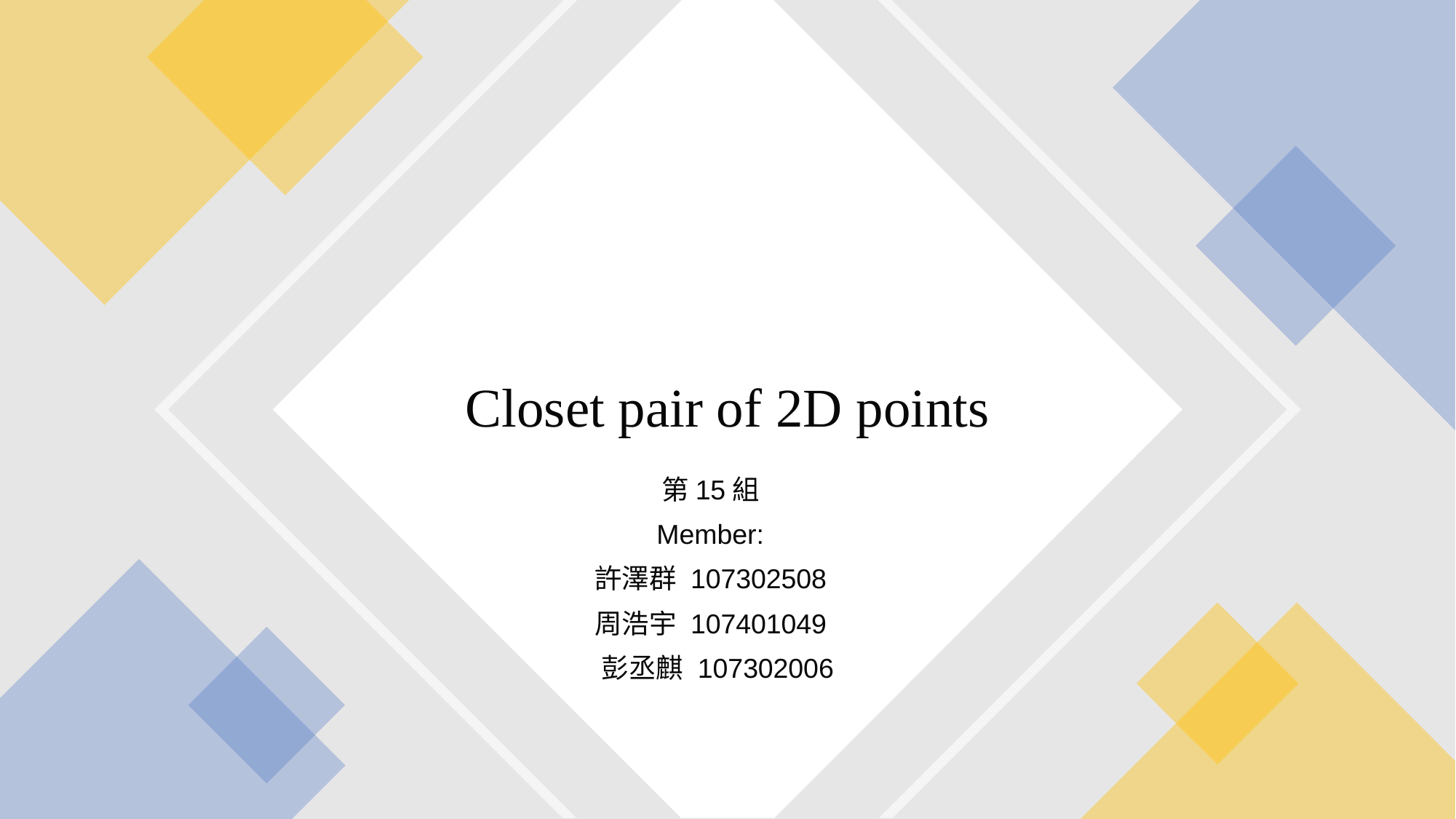

# Closet pair of 2D points
第15組
Member:
許澤群 107302508
周浩宇 107401049
 彭丞麒 107302006